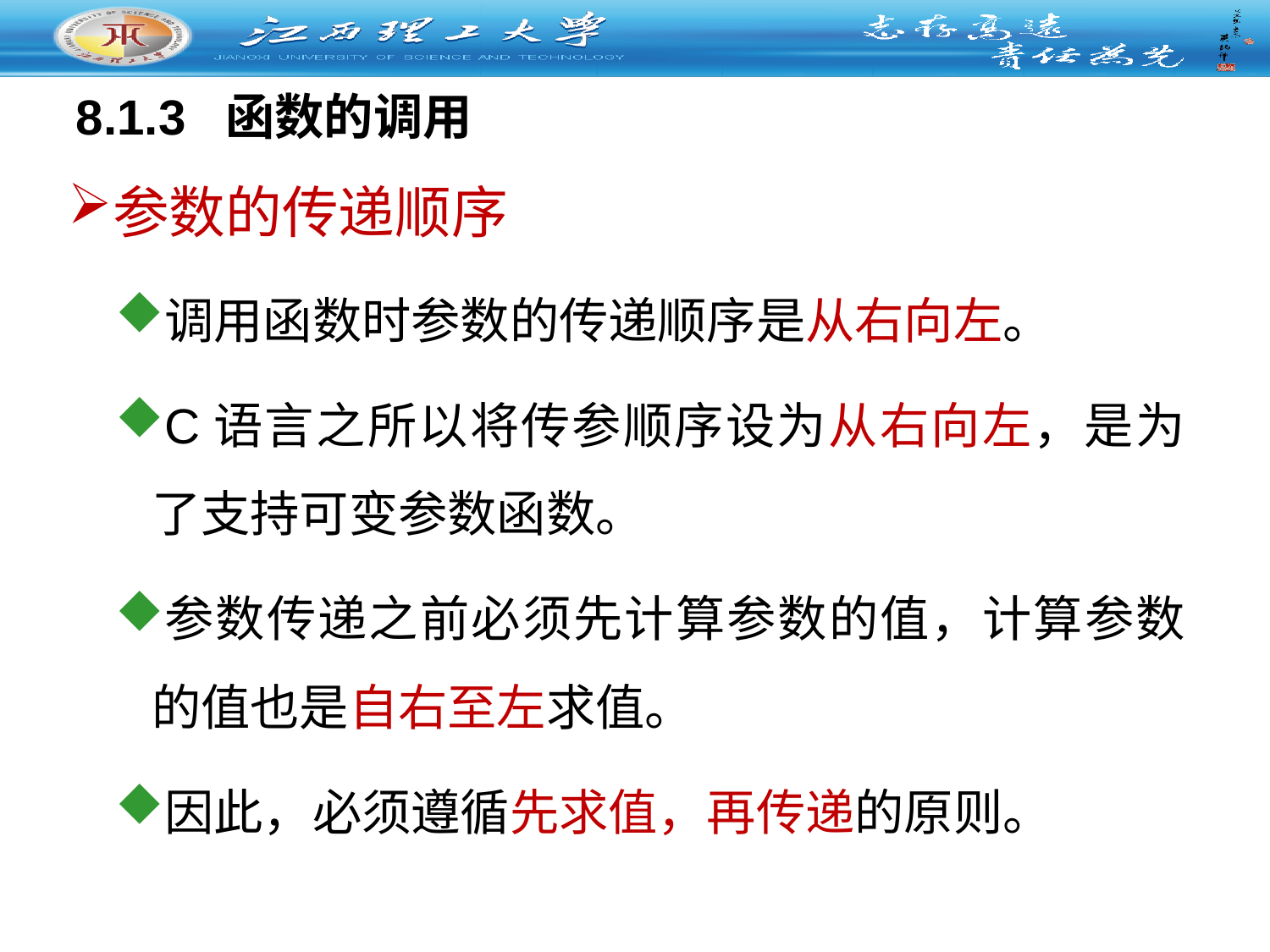

8.1.3  函数的调用
参数的传递顺序
调用函数时参数的传递顺序是从右向左。
C语言之所以将传参顺序设为从右向左，是为了支持可变参数函数。
参数传递之前必须先计算参数的值，计算参数的值也是自右至左求值。
因此，必须遵循先求值，再传递的原则。